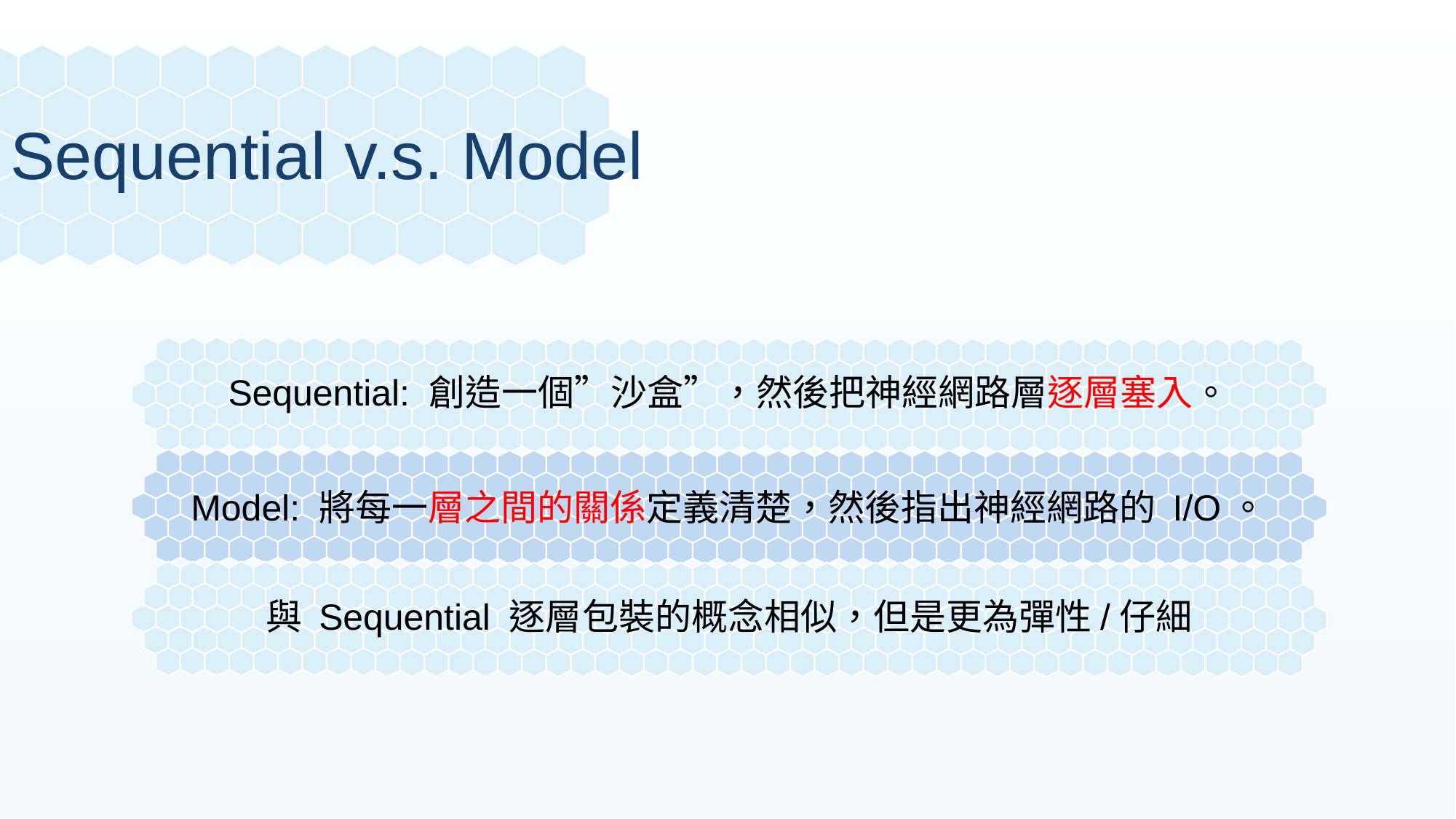

Sequential v.s. Model

Sequential: 創造一個”沙盒”，然後把神經網路層逐層塞入。

Model: 將每一層之間的關係定義清楚，然後指出神經網路的 I/O。

與 Sequential 逐層包裝的概念相似，但是更為彈性/仔細